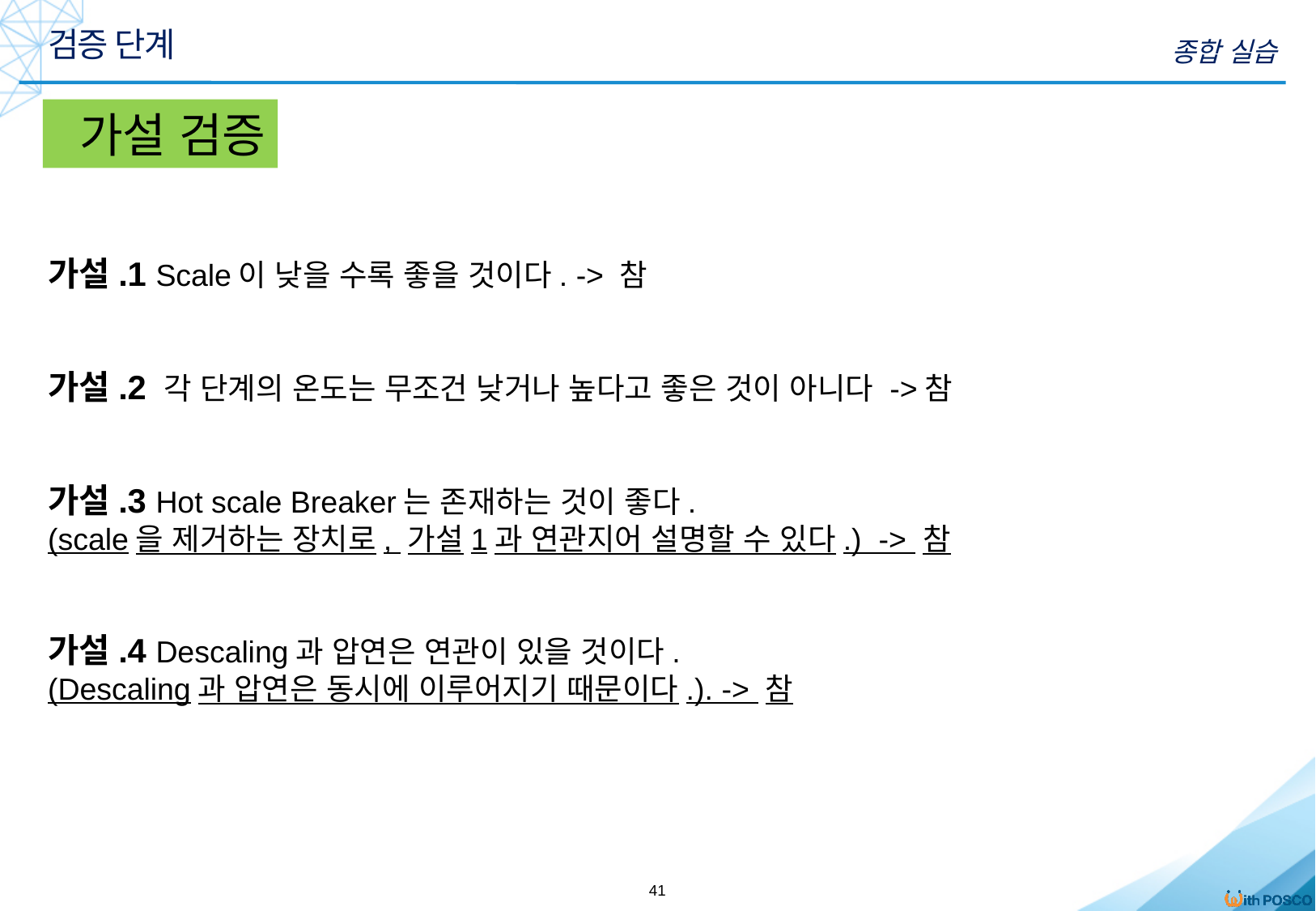

검증 단계
종합 실습
 가설 검증
가설.1 Scale이 낮을 수록 좋을 것이다. -> 참

가설.2 각 단계의 온도는 무조건 낮거나 높다고 좋은 것이 아니다 ->참

가설.3 Hot scale Breaker는 존재하는 것이 좋다.
(scale을 제거하는 장치로, 가설1과 연관지어 설명할 수 있다.)  -> 참

가설.4 Descaling과 압연은 연관이 있을 것이다.
(Descaling과 압연은 동시에 이루어지기 때문이다.). -> 참